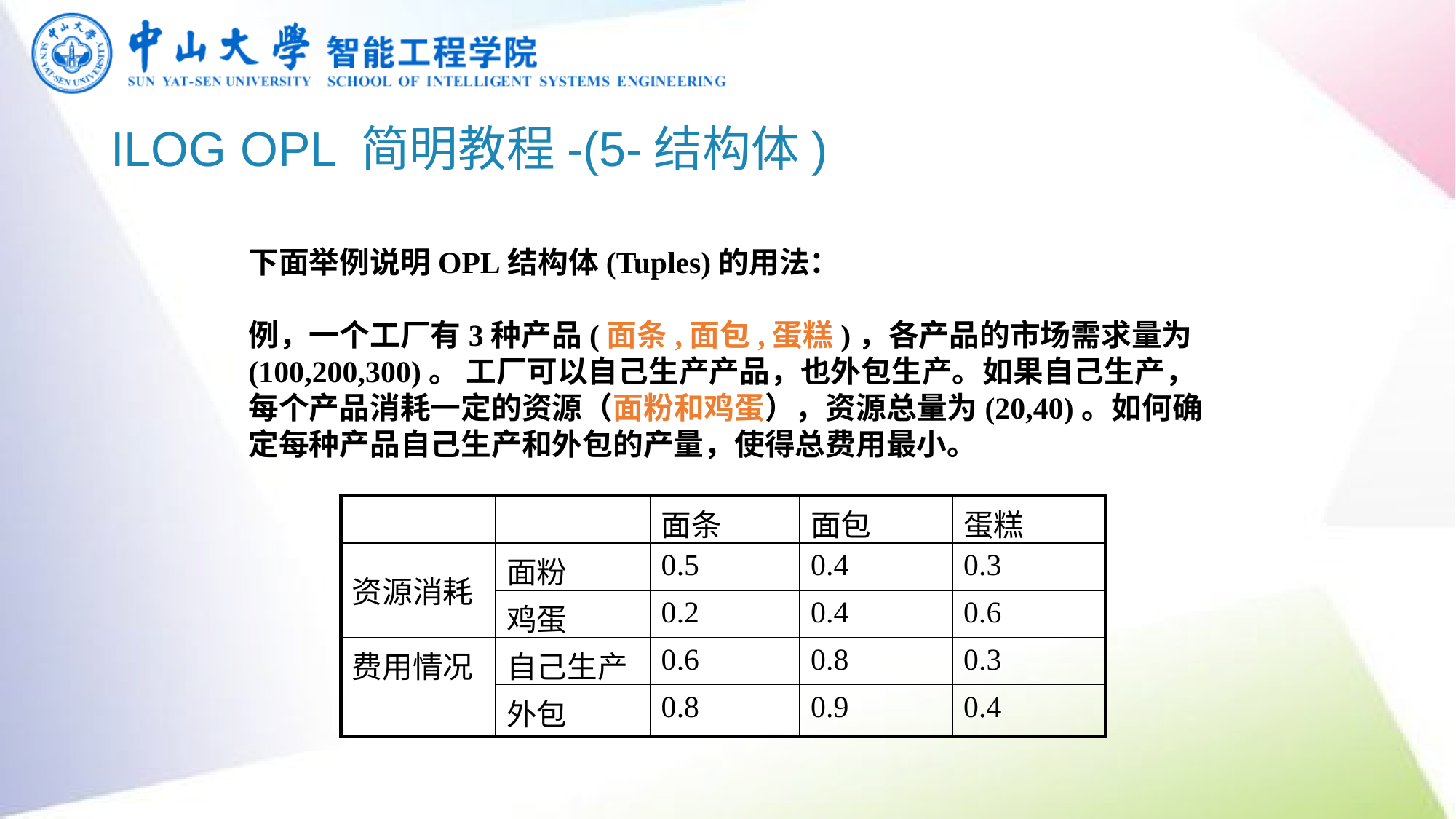

# ILOG OPL 简明教程-(5-结构体)
下面举例说明OPL结构体(Tuples)的用法：

例，一个工厂有3种产品(面条,面包,蛋糕)，各产品的市场需求量为(100,200,300)。 工厂可以自己生产产品，也外包生产。如果自己生产，每个产品消耗一定的资源（面粉和鸡蛋），资源总量为(20,40)。如何确定每种产品自己生产和外包的产量，使得总费用最小。
|  |  | 面条 | 面包 | 蛋糕 |
| --- | --- | --- | --- | --- |
| 资源消耗 | 面粉 | 0.5 | 0.4 | 0.3 |
|  | 鸡蛋 | 0.2 | 0.4 | 0.6 |
| 费用情况 | 自己生产 | 0.6 | 0.8 | 0.3 |
|  | 外包 | 0.8 | 0.9 | 0.4 |